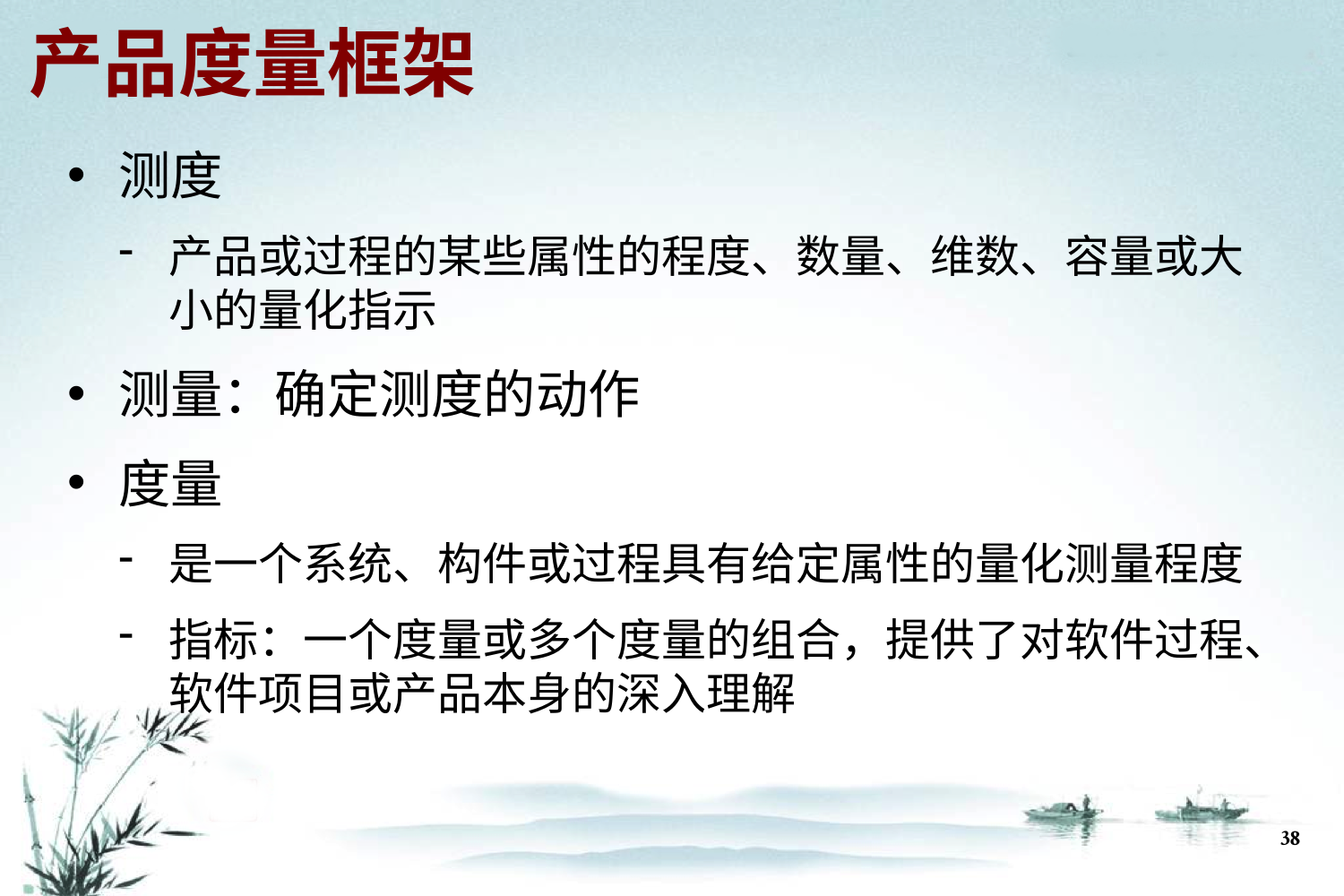

# 产品度量框架
测度
产品或过程的某些属性的程度、数量、维数、容量或大小的量化指示
测量：确定测度的动作
度量
是一个系统、构件或过程具有给定属性的量化测量程度
指标：一个度量或多个度量的组合，提供了对软件过程、软件项目或产品本身的深入理解

38